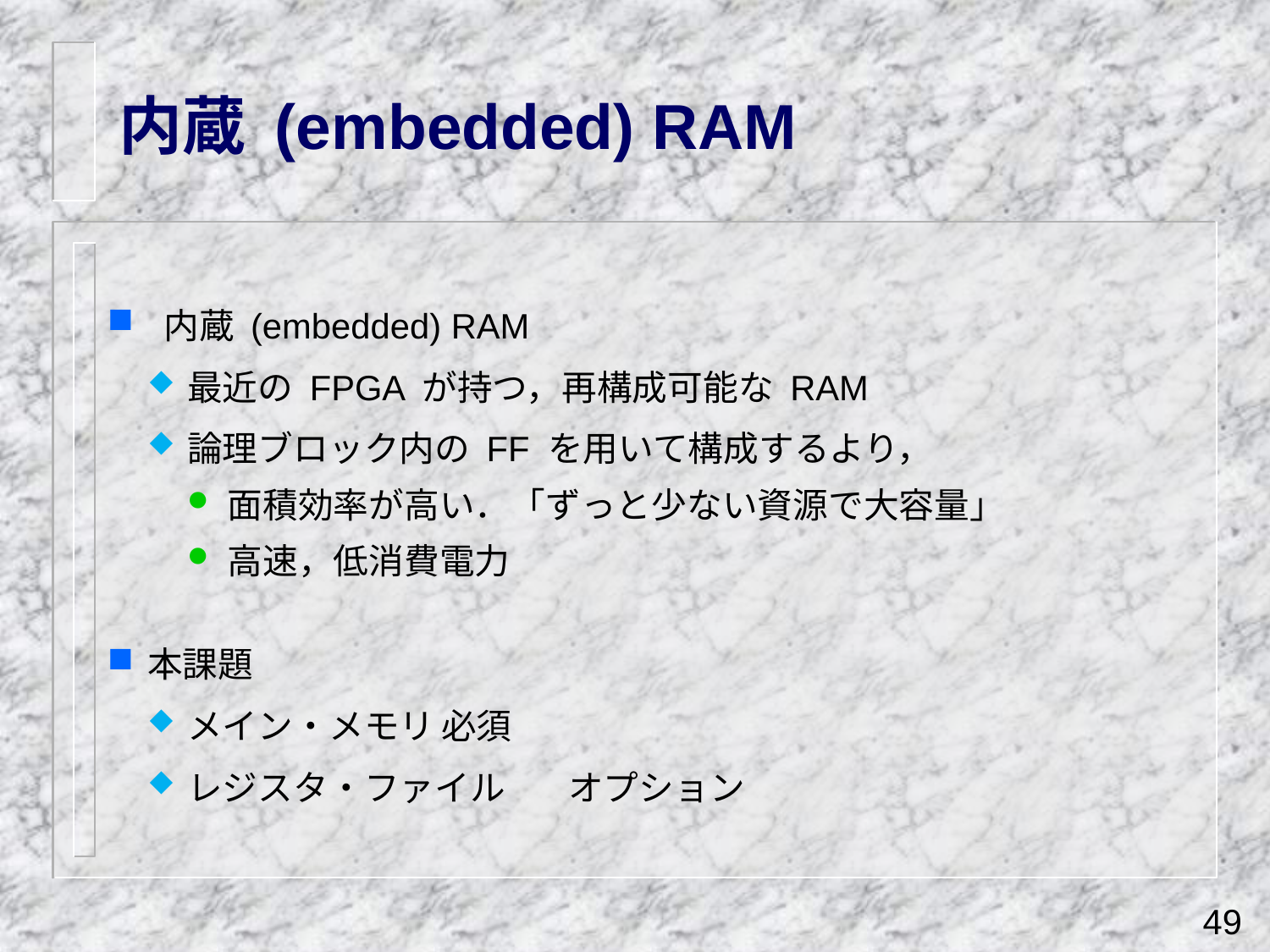

# 内蔵 (embedded) RAM
 内蔵 (embedded) RAM
最近の FPGA が持つ，再構成可能な RAM
論理ブロック内の FF を用いて構成するより，
面積効率が高い．「ずっと少ない資源で大容量」
高速，低消費電力
本課題
メイン・メモリ	必須
レジスタ・ファイル	オプション
49